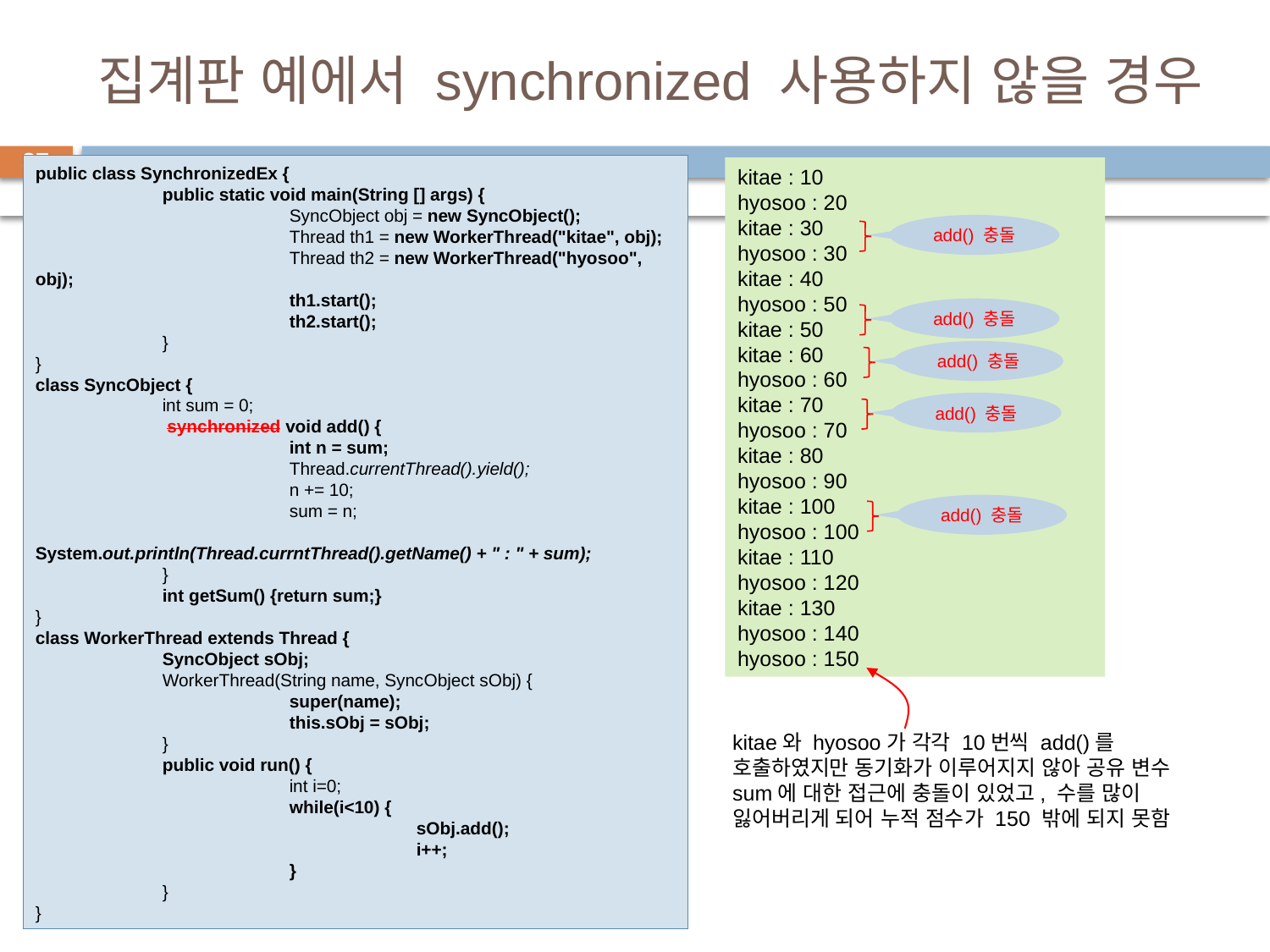

# 집계판 예에서 synchronized 사용하지 않을 경우
37
public class SynchronizedEx {
	public static void main(String [] args) {
		SyncObject obj = new SyncObject();
		Thread th1 = new WorkerThread("kitae", obj);
		Thread th2 = new WorkerThread("hyosoo", obj);
		th1.start();
		th2.start();
	}
}
class SyncObject {
	int sum = 0;
	 synchronized void add() {
		int n = sum;
		Thread.currentThread().yield();
		n += 10;
		sum = n;
		System.out.println(Thread.currntThread().getName() + " : " + sum);
	}
	int getSum() {return sum;}
}
class WorkerThread extends Thread {
	SyncObject sObj;
	WorkerThread(String name, SyncObject sObj) {
		super(name);
		this.sObj = sObj;
	}
	public void run() {
		int i=0;
		while(i<10) {
			sObj.add();
			i++;
		}
	}
}
kitae : 10
hyosoo : 20
kitae : 30
hyosoo : 30
kitae : 40
hyosoo : 50
kitae : 50
kitae : 60
hyosoo : 60
kitae : 70
hyosoo : 70
kitae : 80
hyosoo : 90
kitae : 100
hyosoo : 100
kitae : 110
hyosoo : 120
kitae : 130
hyosoo : 140
hyosoo : 150
add() 충돌

add() 충돌

add() 충돌

add() 충돌

add() 충돌

kitae와 hyosoo가 각각 10번씩 add()를 호출하였지만 동기화가 이루어지지 않아 공유 변수 sum에 대한 접근에 충돌이 있었고, 수를 많이 잃어버리게 되어 누적 점수가 150 밖에 되지 못함